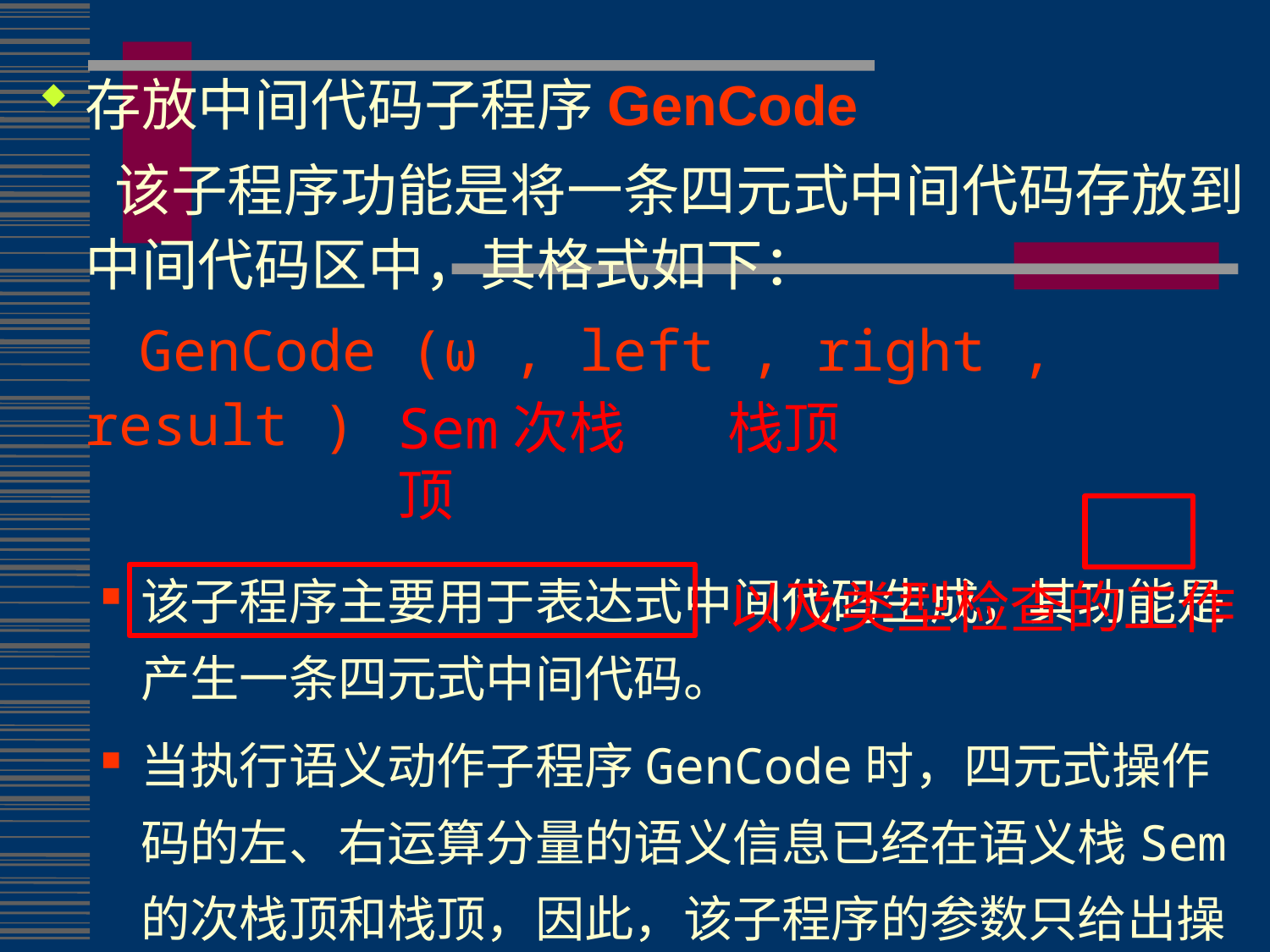

存放中间代码子程序GenCode
     该子程序功能是将一条四元式中间代码存放到中间代码区中，其格式如下：
   GenCode (ω , left , right , result )

该子程序主要用于表达式中间代码生成，其功能是产生一条四元式中间代码。
当执行语义动作子程序GenCode时，四元式操作码的左、右运算分量的语义信息已经在语义栈Sem的次栈顶和栈顶，因此，该子程序的参数只给出操作码ω即可。
Sem次栈顶
栈顶

以及类型检查的工作